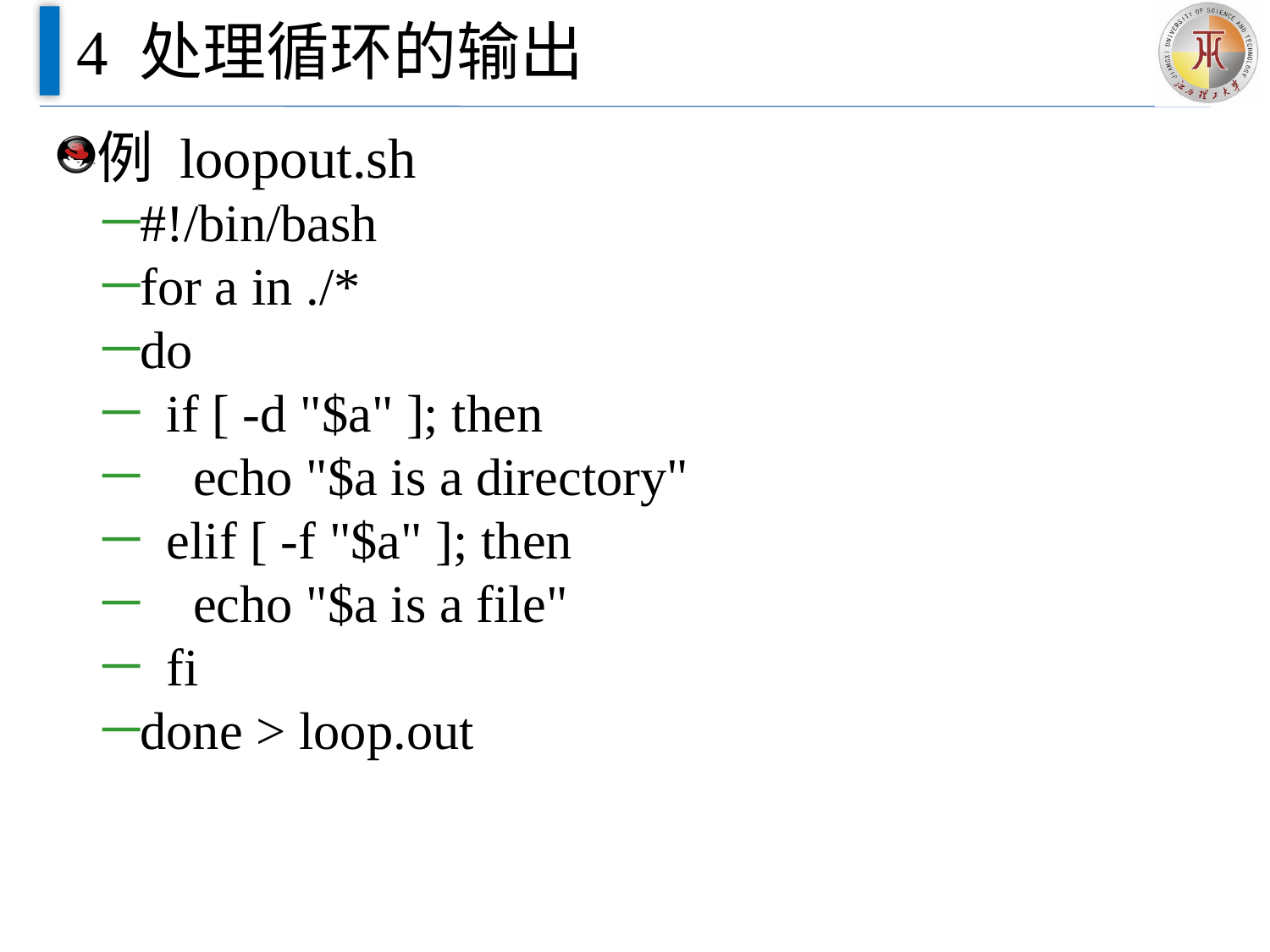

# 4 处理循环的输出
例 loopout.sh
#!/bin/bash
for a in ./*
do
  if [ -d "$a" ]; then
    echo "$a is a directory"
  elif [ -f "$a" ]; then
    echo "$a is a file"
  fi
done > loop.out